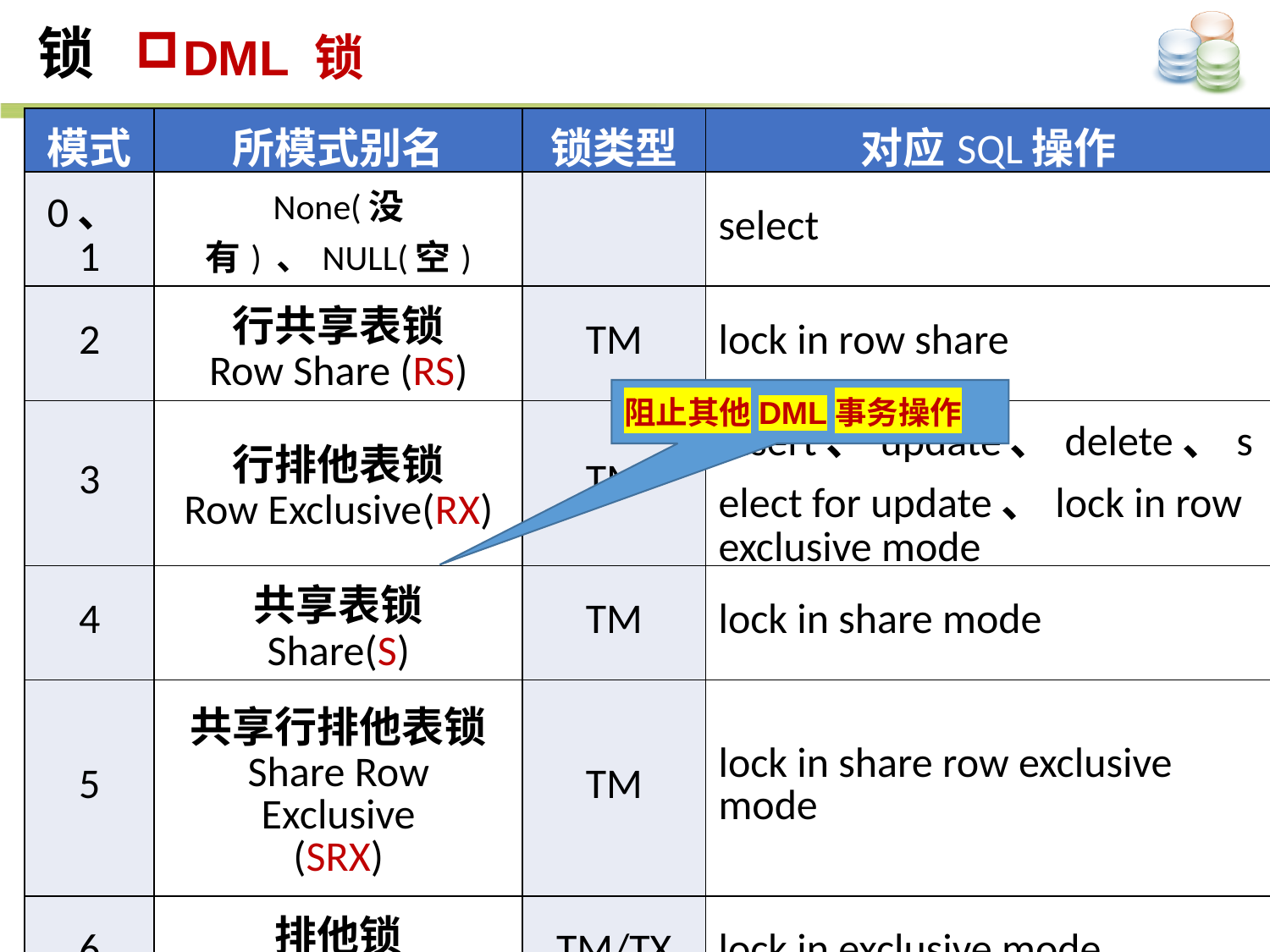

锁
DML 锁
| 模式 | 所模式别名 | 锁类型 | 对应SQL操作 |
| --- | --- | --- | --- |
| 0、1 | None(没有) 、NULL(空) |  | select |
| 2 | 行共享表锁 Row Share (RS) | TM | lock in row share |
| 3 | 行排他表锁 Row Exclusive(RX) | TM | insert、update、delete、select for update、lock in row exclusive mode |
| 4 | 共享表锁 Share(S) | TM | lock in share mode |
| 5 | 共享行排他表锁 Share Row Exclusive (SRX) | TM | lock in share row exclusive mode |
| 6 | 排他锁 Exclusive(X) | TM/TX | lock in exclusive mode |
阻止其他DML事务操作
47